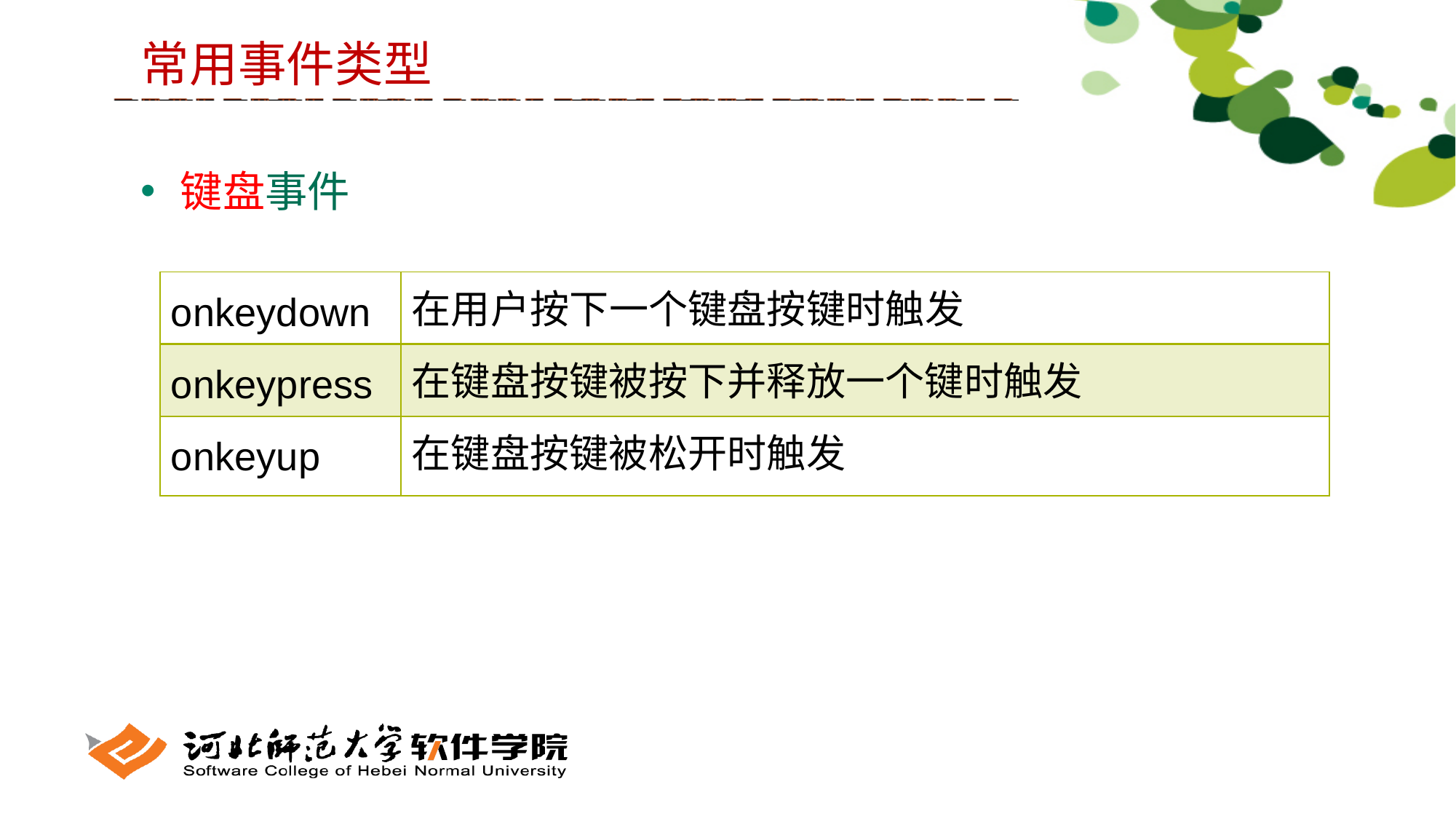

常用事件类型

 键盘事件
| onkeydown | 在用户按下一个键盘按键时触发 |
| --- | --- |
| onkeypress | 在键盘按键被按下并释放一个键时触发 |
| onkeyup | 在键盘按键被松开时触发 |